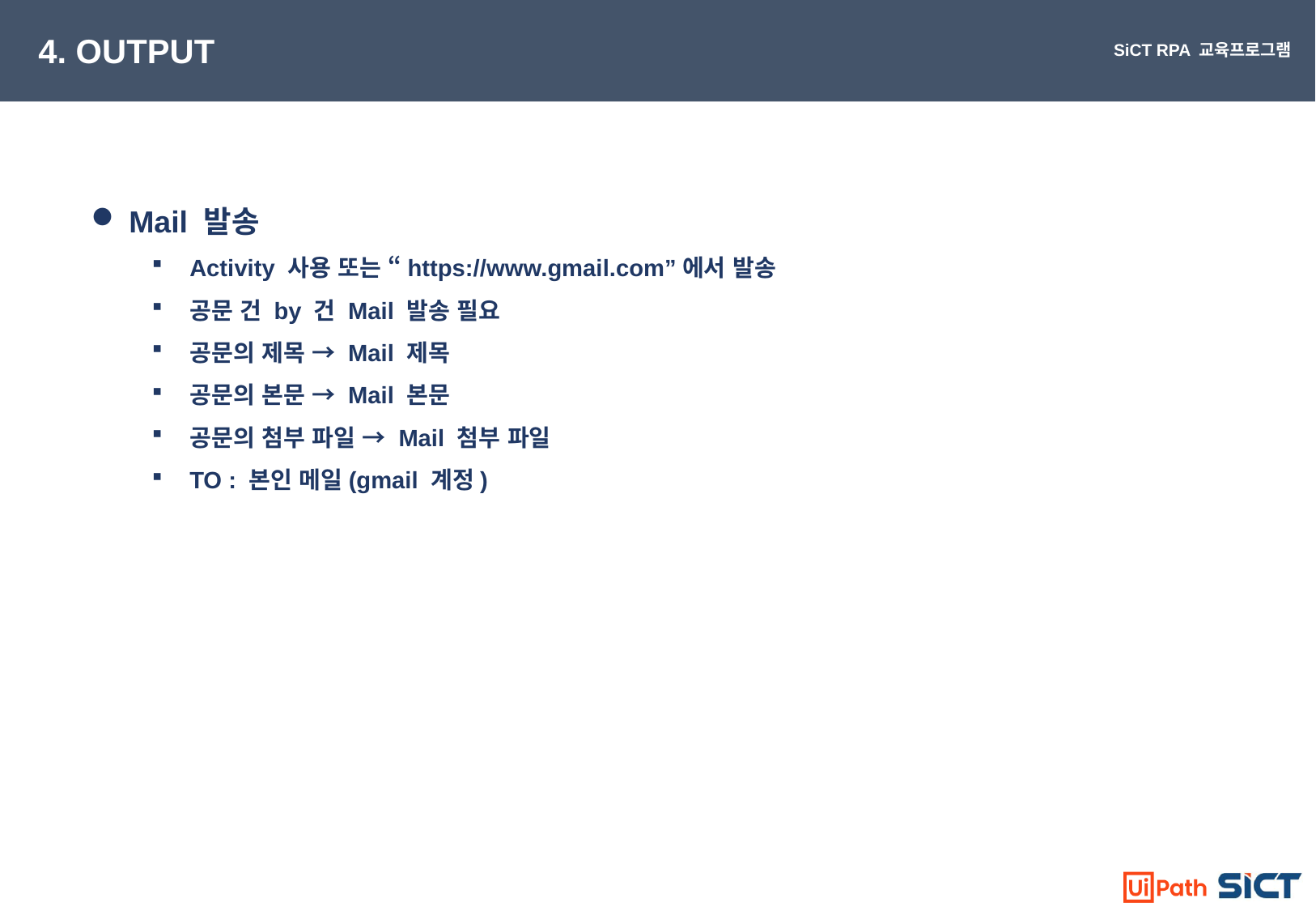

4. OUTPUT

Mail 발송
Activity 사용 또는 “https://www.gmail.com”에서 발송
공문 건 by 건 Mail 발송 필요
공문의 제목 → Mail 제목
공문의 본문 → Mail 본문
공문의 첨부 파일 → Mail 첨부 파일
TO : 본인 메일(gmail 계정)